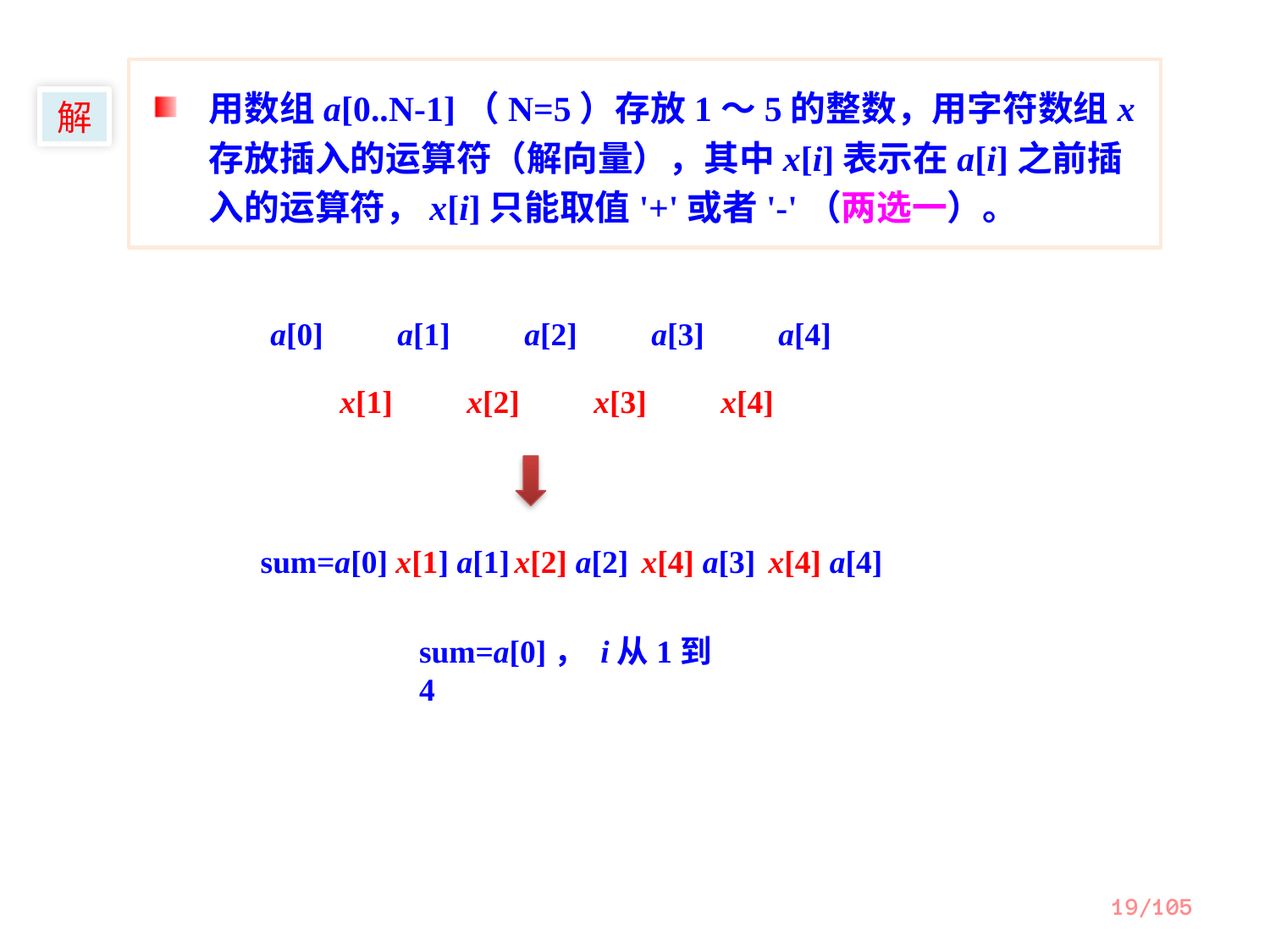

用数组a[0..N-1]（N=5）存放1～5的整数，用字符数组x存放插入的运算符（解向量），其中x[i]表示在a[i]之前插入的运算符，x[i]只能取值'+'或者'-'（两选一）。
解
a[0]	a[1]	a[2]	a[3]	a[4]
x[1]	x[2]	x[3]	x[4]

sum=a[0] x[1] a[1]	x[2] a[2]	x[4] a[3]	x[4] a[4]
sum=a[0]， i从1到4
19/105